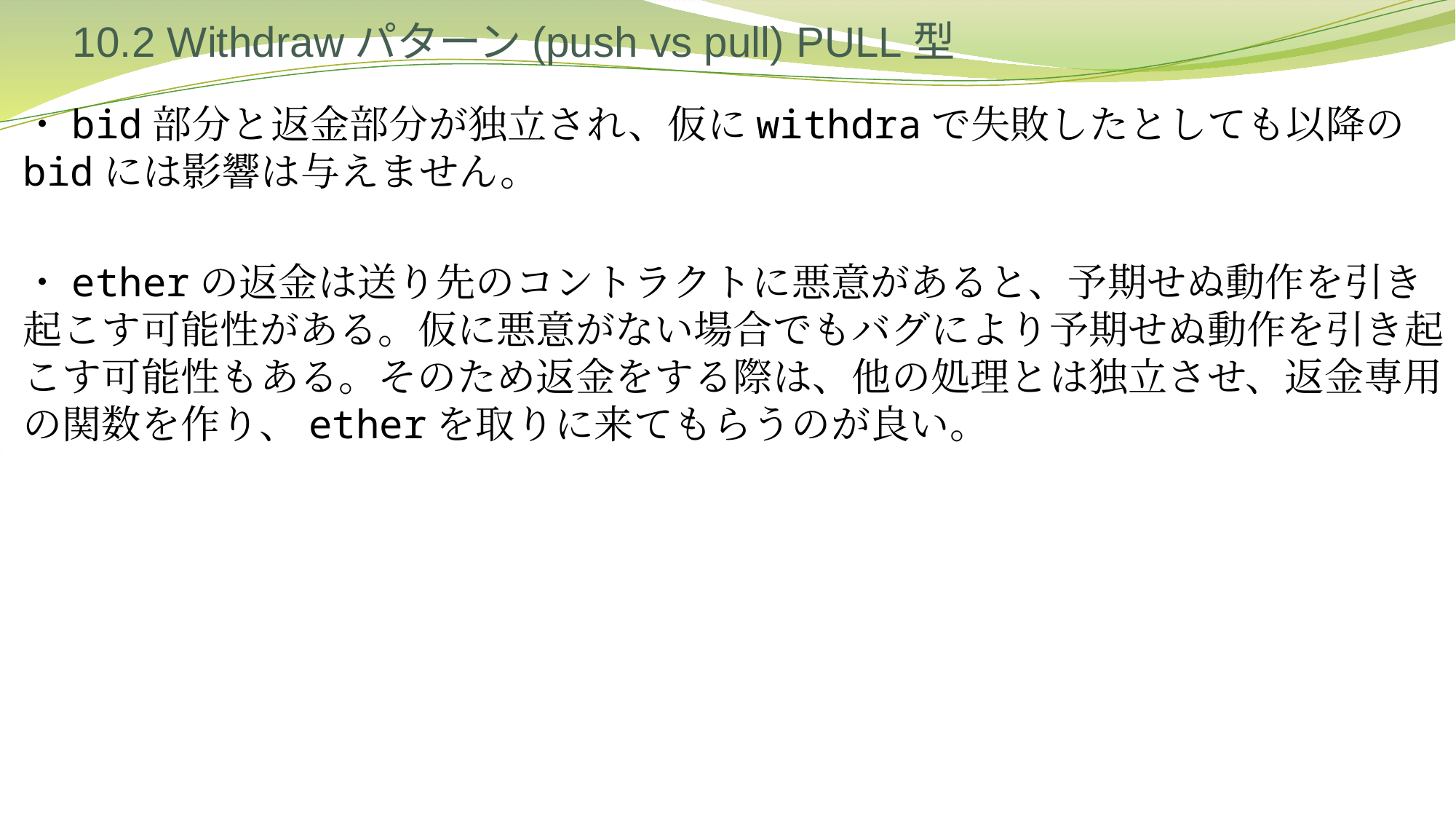

# 10.2 Withdrawパターン(push vs pull) PULL型

・bid部分と返金部分が独立され、仮にwithdraで失敗したとしても以降のbidには影響は与えません。

・etherの返金は送り先のコントラクトに悪意があると、予期せぬ動作を引き起こす可能性がある。仮に悪意がない場合でもバグにより予期せぬ動作を引き起こす可能性もある。そのため返金をする際は、他の処理とは独立させ、返金専用の関数を作り、etherを取りに来てもらうのが良い。